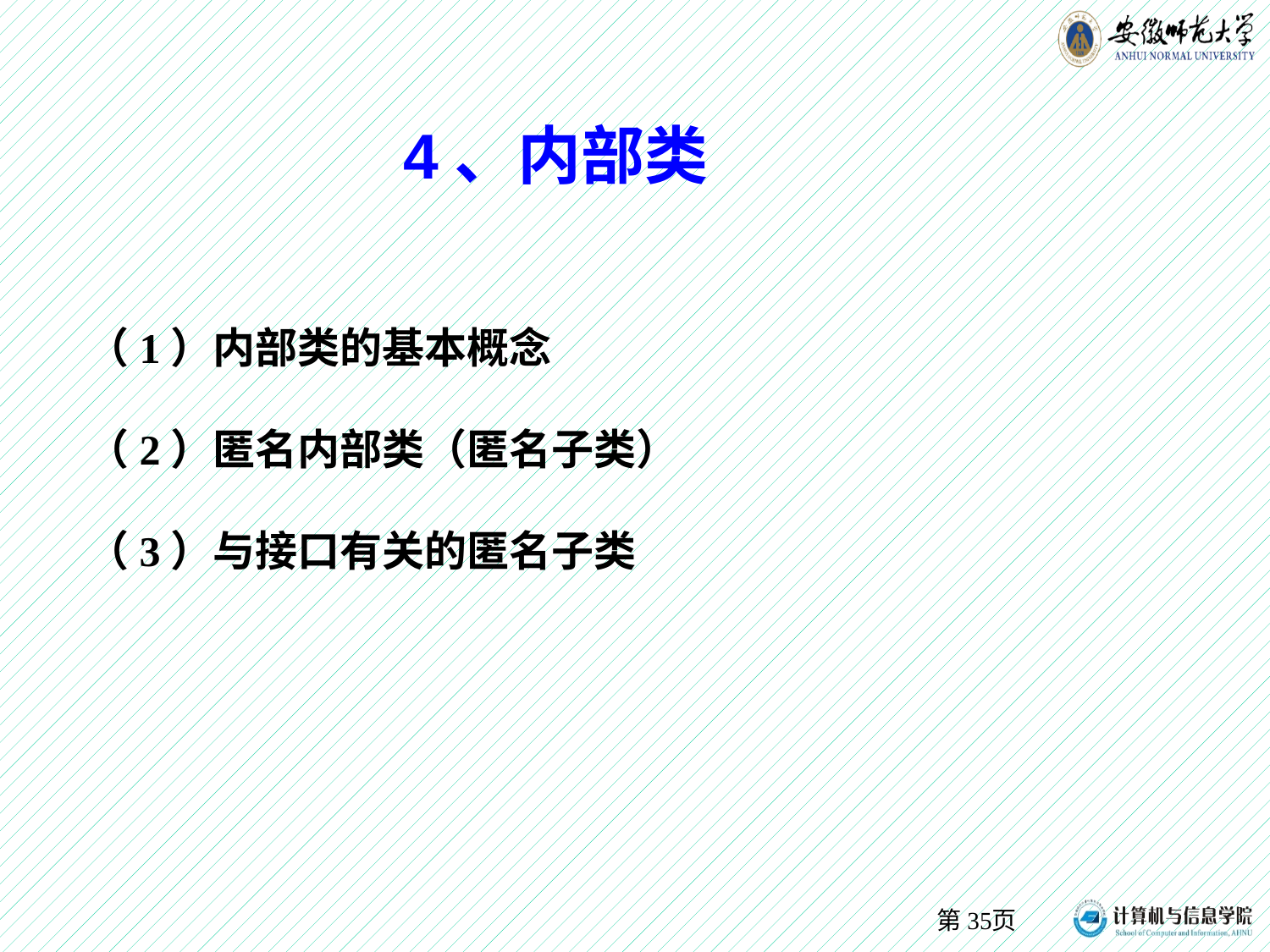

# 4、内部类
（1）内部类的基本概念
（2）匿名内部类（匿名子类）
（3）与接口有关的匿名子类
第35页